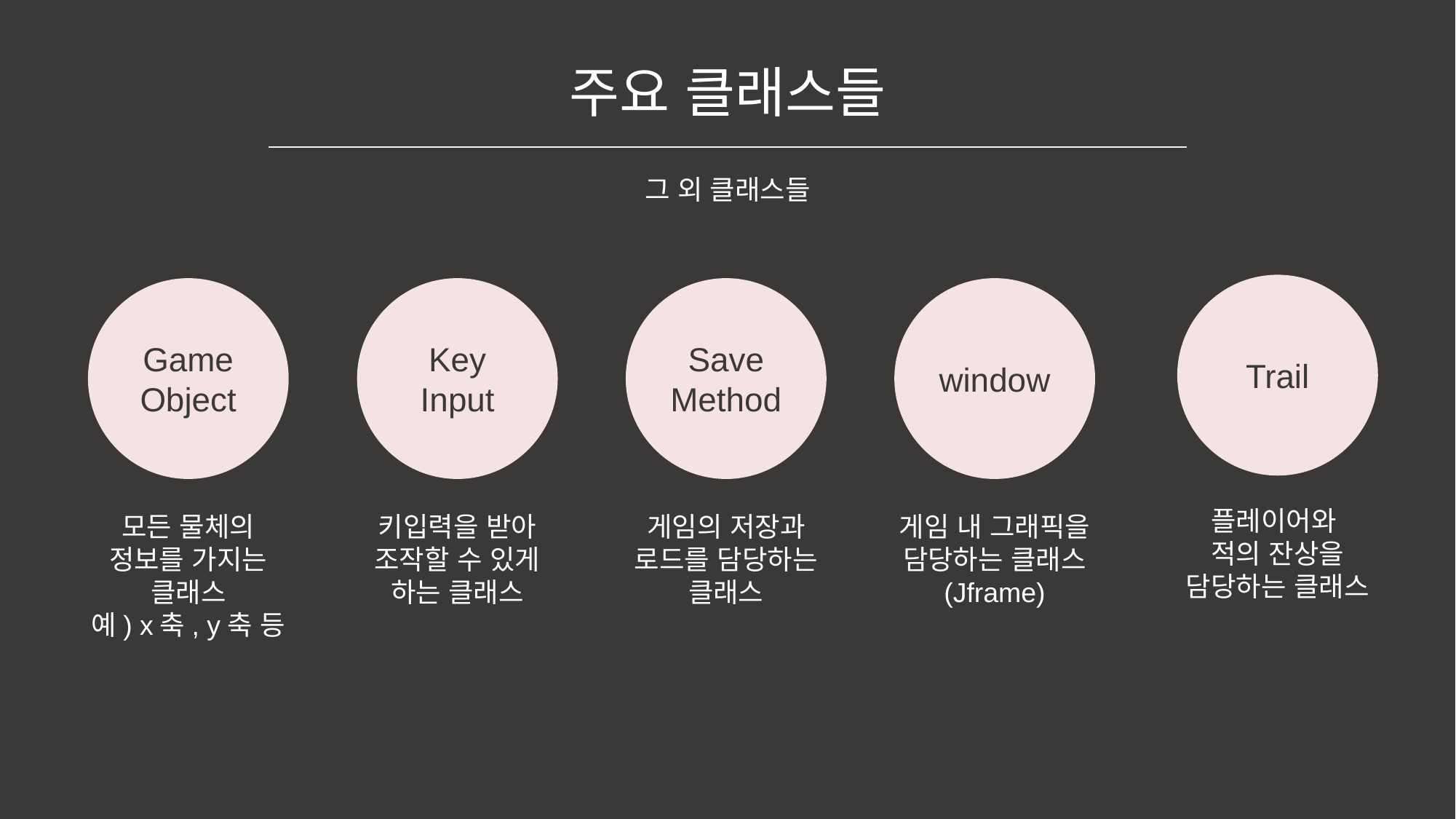

주요 클래스들
그 외 클래스들
Trail
플레이어와
적의 잔상을
담당하는 클래스
Game
Object
모든 물체의
정보를 가지는
클래스
예) x축, y축 등
Key
Input
키입력을 받아
조작할 수 있게
하는 클래스
Save Method
게임의 저장과
로드를 담당하는
클래스
window
게임 내 그래픽을
담당하는 클래스
(Jframe)